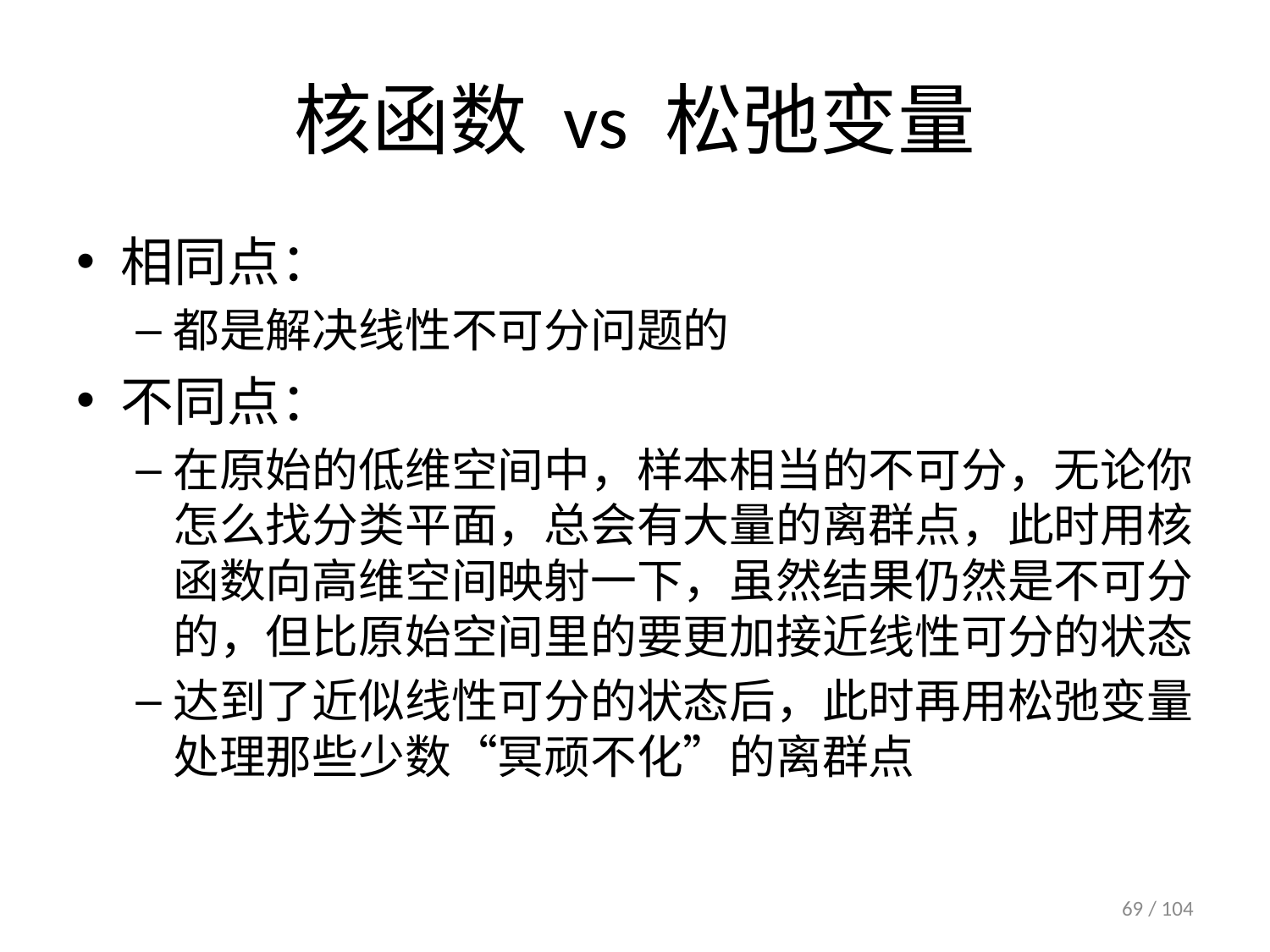

# 核函数 vs 松弛变量
相同点：
都是解决线性不可分问题的
不同点：
在原始的低维空间中，样本相当的不可分，无论你怎么找分类平面，总会有大量的离群点，此时用核函数向高维空间映射一下，虽然结果仍然是不可分的，但比原始空间里的要更加接近线性可分的状态
达到了近似线性可分的状态后，此时再用松弛变量处理那些少数“冥顽不化”的离群点

69